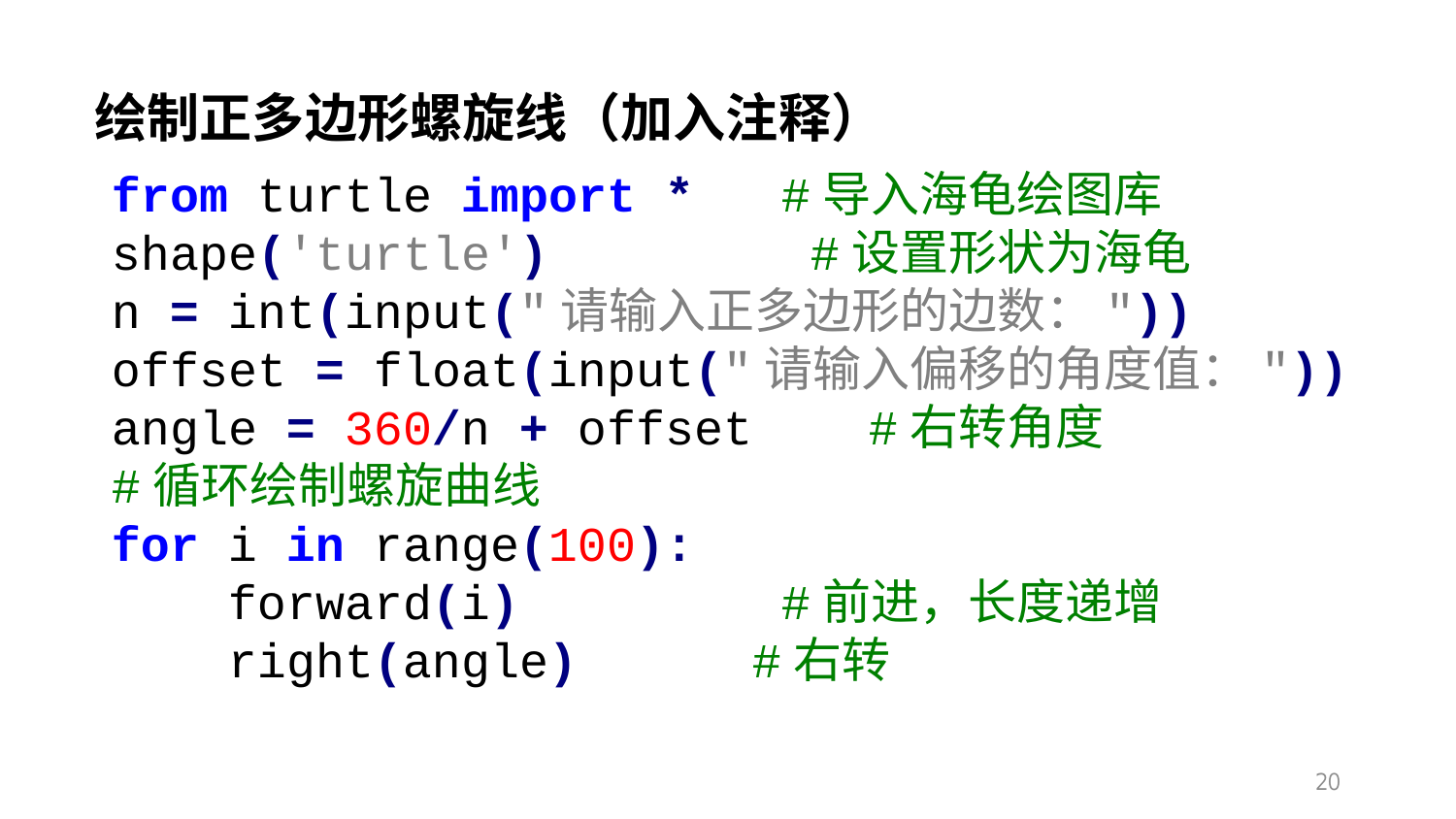

绘制正多边形螺旋线（加入注释）
from turtle import *   #导入海龟绘图库
shape('turtle')         #设置形状为海龟
n = int(input("请输入正多边形的边数："))
offset = float(input("请输入偏移的角度值："))
angle = 360/n + offset    #右转角度
#循环绘制螺旋曲线
for i in range(100):
    forward(i)         #前进，长度递增
    right(angle)      #右转
20